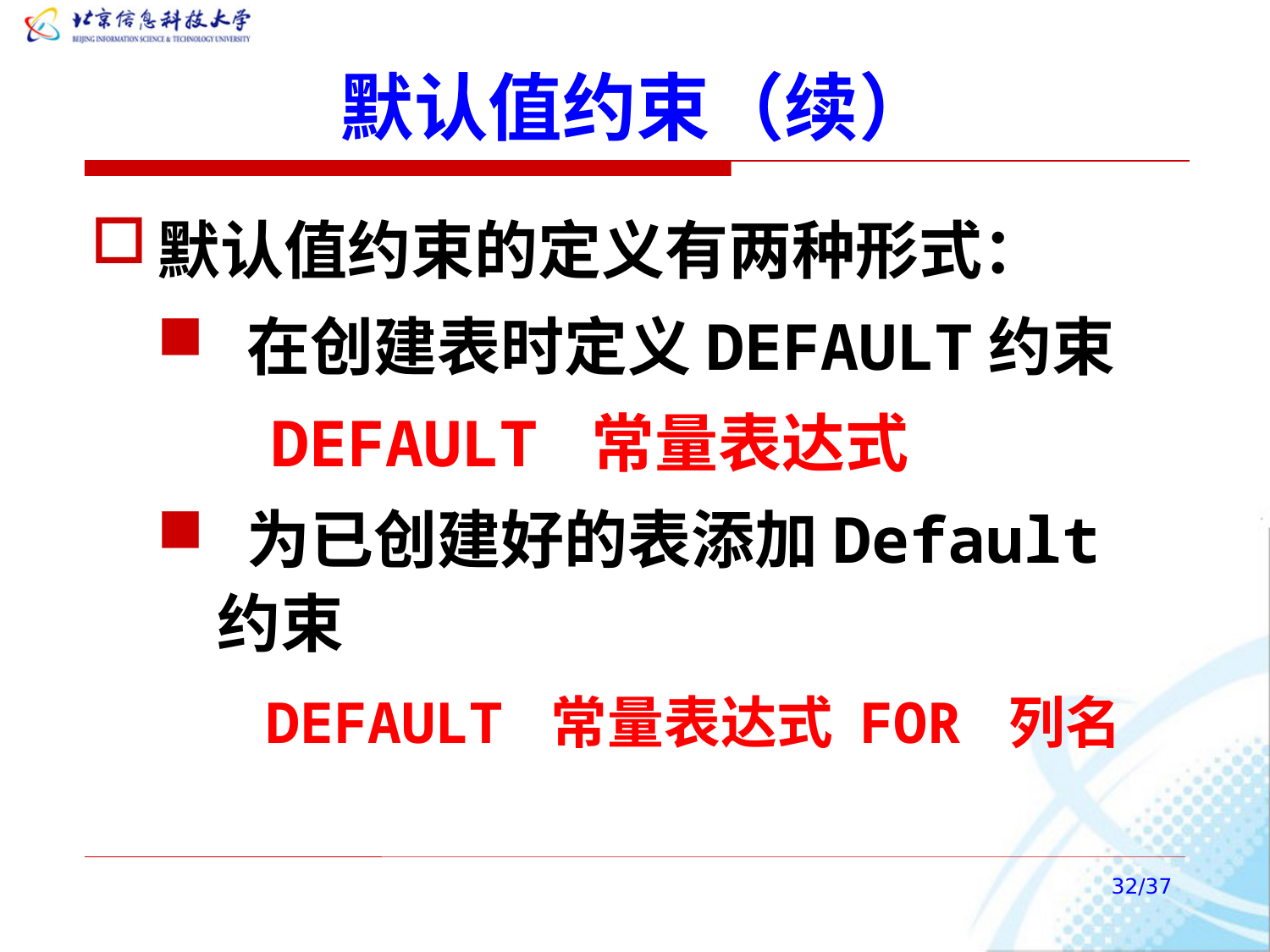

# 默认值约束（续）
默认值约束的定义有两种形式：
 在创建表时定义DEFAULT约束
   DEFAULT 常量表达式
 为已创建好的表添加Default约束
   DEFAULT 常量表达式 FOR 列名

32/37